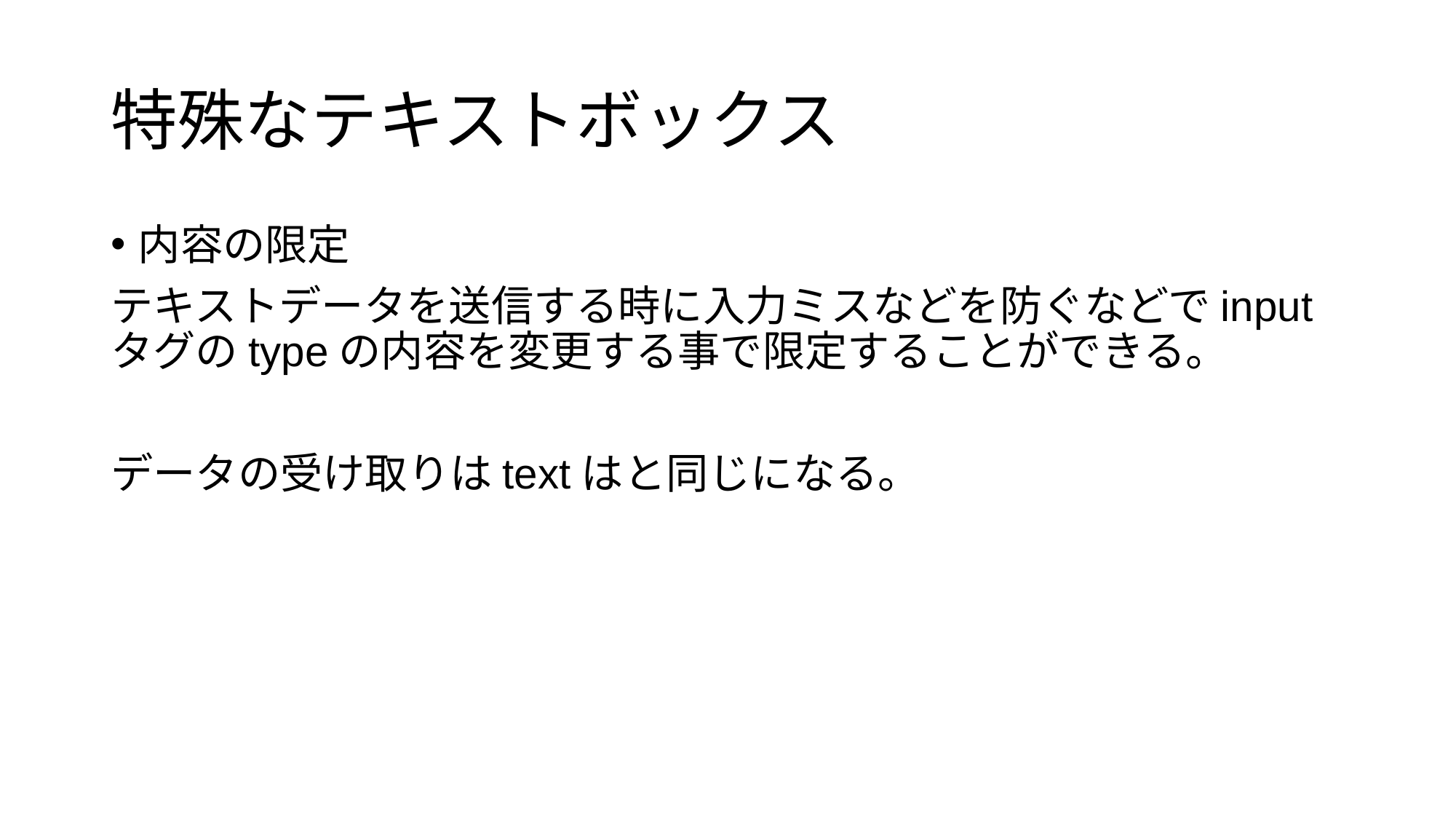

# 特殊なテキストボックス
内容の限定
テキストデータを送信する時に入力ミスなどを防ぐなどでinputタグのtypeの内容を変更する事で限定することができる。

データの受け取りはtextはと同じになる。